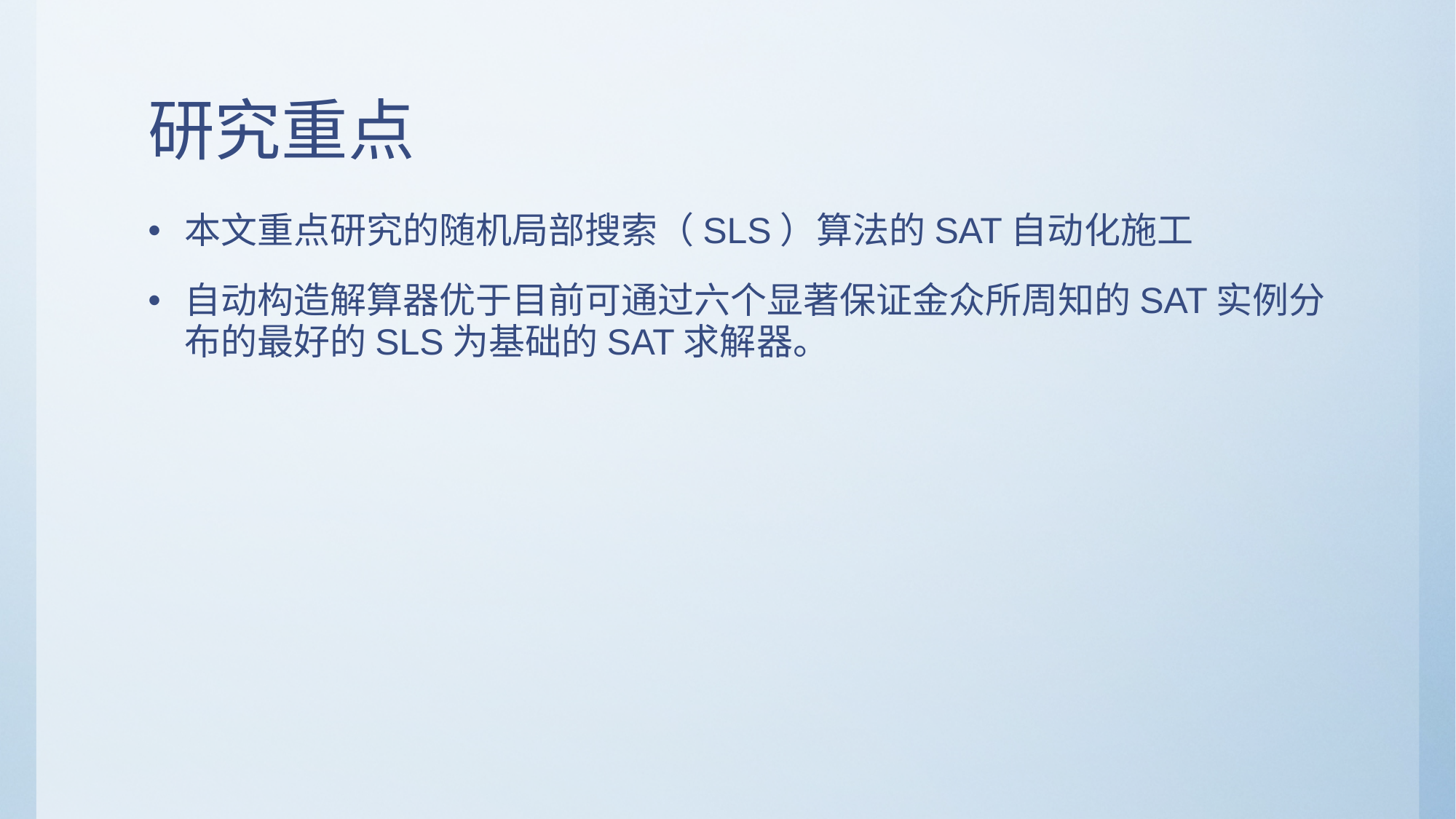

# 研究重点
本文重点研究的随机局部搜索（SLS）算法的SAT自动化施工
自动构造解算器优于目前可通过六个显著保证金众所周知的SAT实例分布的最好的SLS为基础的SAT求解器。